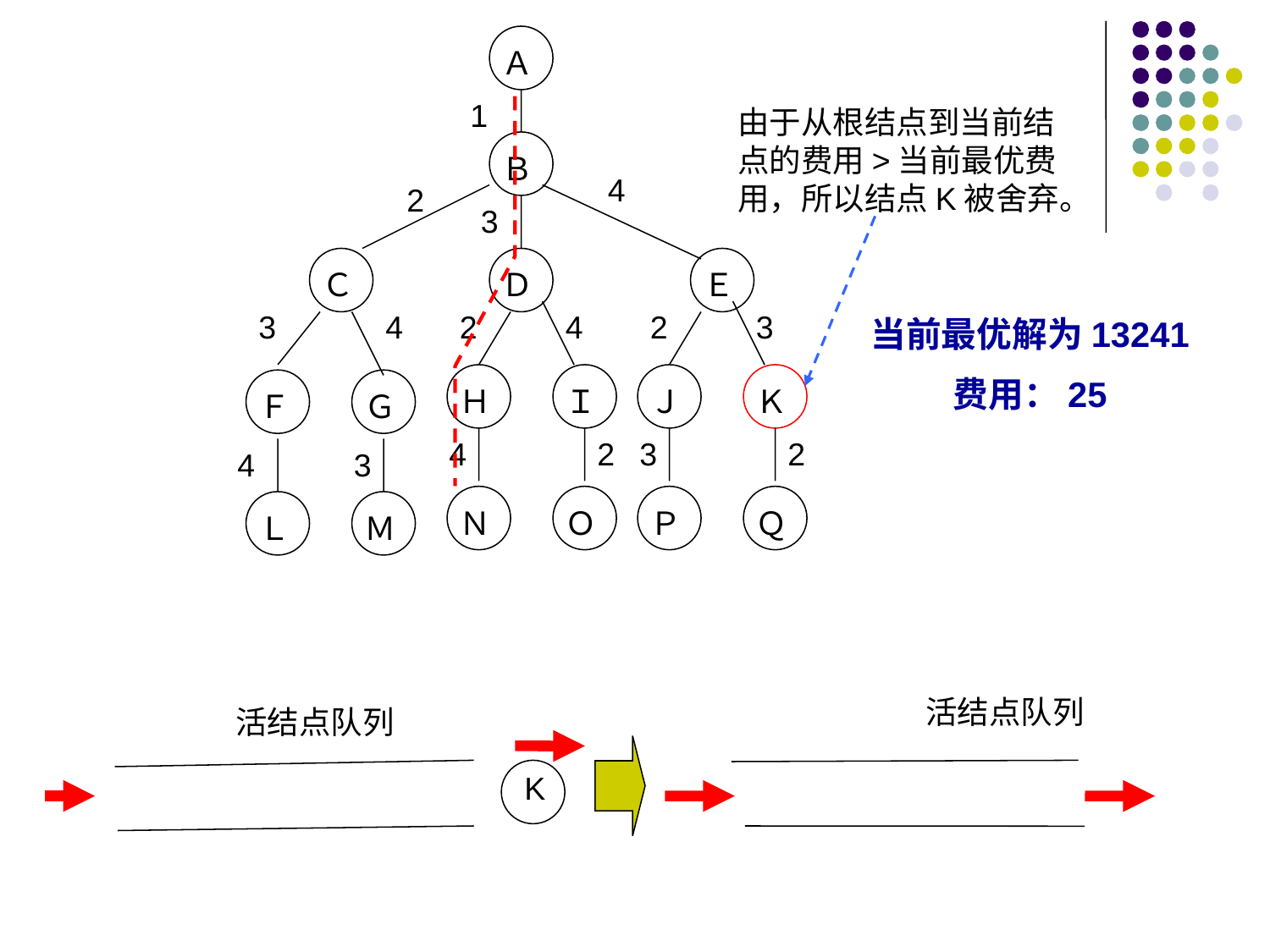

Ａ
1

当前最优解为13241
费用：25
由于从根结点到当前结点的费用>当前最优费用，所以结点K被舍弃。

Ｂ
4
2

3

Ｃ
Ｄ
Ｅ
3
4
2

4
2

3

Ｈ

Ｉ

Ｊ

Ｇ
Ｋ
Ｆ
4

2
3

2
4

3

Ｎ

Ｏ

Ｐ

Ｑ

Ｌ

Ｍ
活结点队列

活结点队列

K